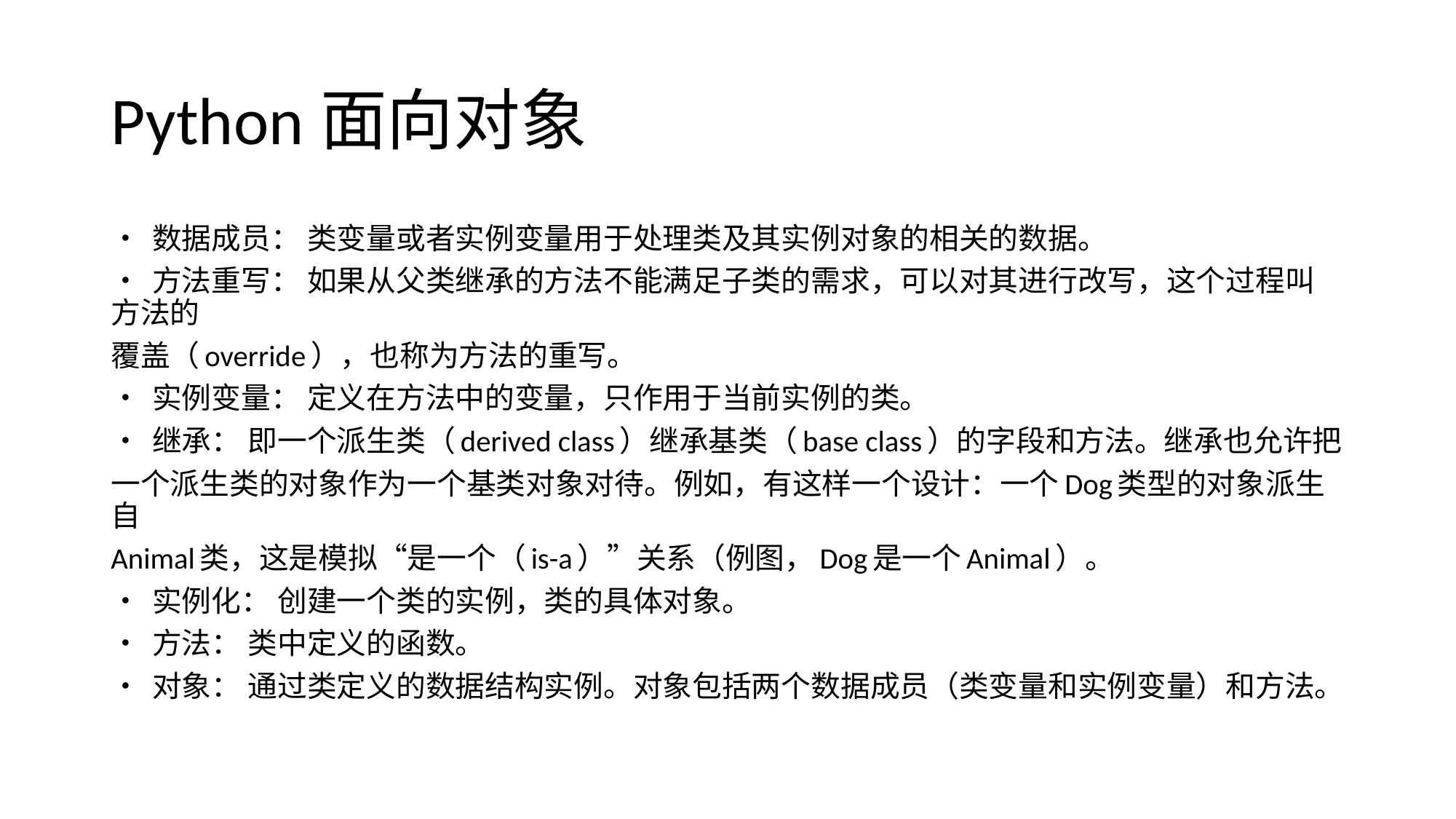

# Python面向对象
• 数据成员： 类变量或者实例变量用于处理类及其实例对象的相关的数据。
• 方法重写： 如果从父类继承的方法不能满足子类的需求，可以对其进行改写，这个过程叫方法的
覆盖（override），也称为方法的重写。
• 实例变量： 定义在方法中的变量，只作用于当前实例的类。
• 继承： 即一个派生类（derived class）继承基类（base class）的字段和方法。继承也允许把
一个派生类的对象作为一个基类对象对待。例如，有这样一个设计：一个Dog类型的对象派生自
Animal类，这是模拟“是一个（is-a）”关系（例图，Dog是一个Animal）。
• 实例化： 创建一个类的实例，类的具体对象。
• 方法： 类中定义的函数。
• 对象： 通过类定义的数据结构实例。对象包括两个数据成员（类变量和实例变量）和方法。